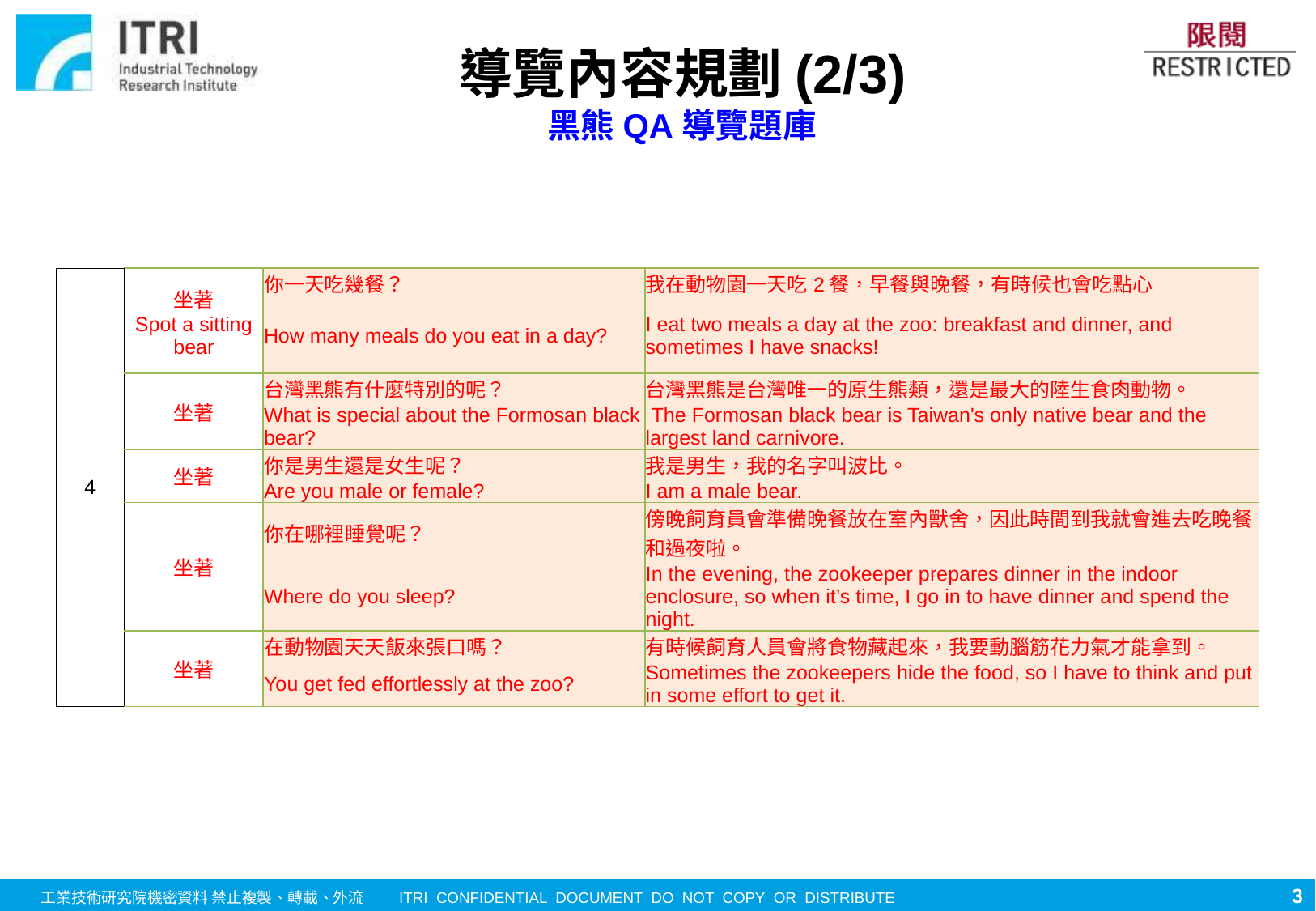

導覽內容規劃(2/3)
黑熊QA導覽題庫
| 4 | 坐著 Spot a sitting bear | 你一天吃幾餐？ | 我在動物園一天吃2餐，早餐與晚餐，有時候也會吃點心 |
| --- | --- | --- | --- |
|  |  | How many meals do you eat in a day? | I eat two meals a day at the zoo: breakfast and dinner, and sometimes I have snacks! |
|  | 坐著 | 台灣黑熊有什麼特別的呢？ | 台灣黑熊是台灣唯一的原生熊類，還是最大的陸生食肉動物。 |
|  |  | What is special about the Formosan black bear? | The Formosan black bear is Taiwan's only native bear and the largest land carnivore. |
|  | 坐著 | 你是男生還是女生呢？ | 我是男生，我的名字叫波比。 |
|  |  | Are you male or female? | I am a male bear. |
|  | 坐著 | 你在哪裡睡覺呢？ | 傍晚飼育員會準備晚餐放在室內獸舍，因此時間到我就會進去吃晚餐和過夜啦。 |
|  |  | Where do you sleep? | In the evening, the zookeeper prepares dinner in the indoor enclosure, so when it’s time, I go in to have dinner and spend the night. |
|  | 坐著 | 在動物園天天飯來張口嗎？ | 有時候飼育人員會將食物藏起來，我要動腦筋花力氣才能拿到。 |
|  |  | You get fed effortlessly at the zoo? | Sometimes the zookeepers hide the food, so I have to think and put in some effort to get it. |
3